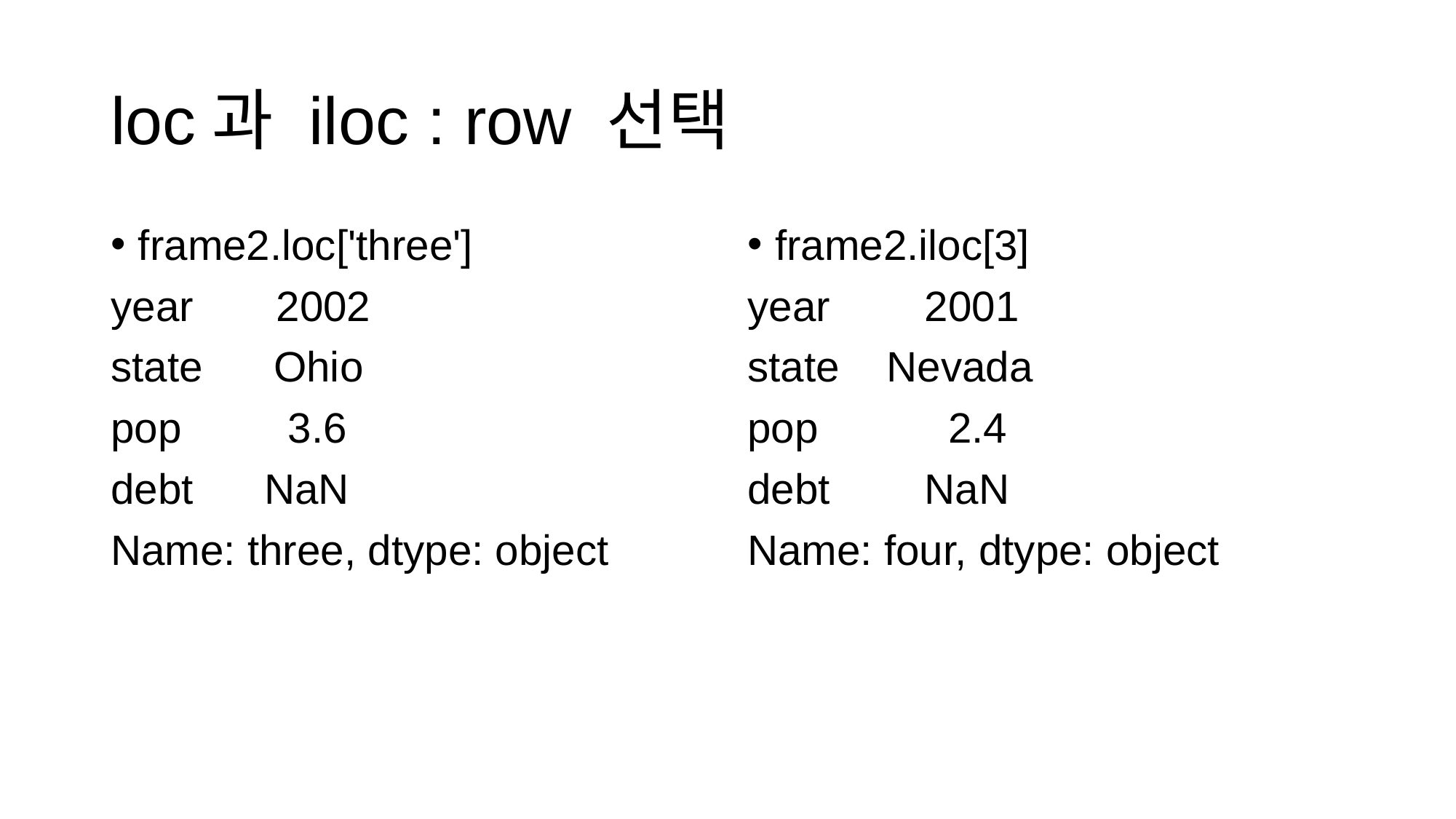

# loc과 iloc : row 선택
frame2.loc['three']
year       2002
state      Ohio
pop         3.6
debt      NaN
Name: three, dtype: object
frame2.iloc[3]
year        2001
state    Nevada
pop           2.4
debt        NaN
Name: four, dtype: object